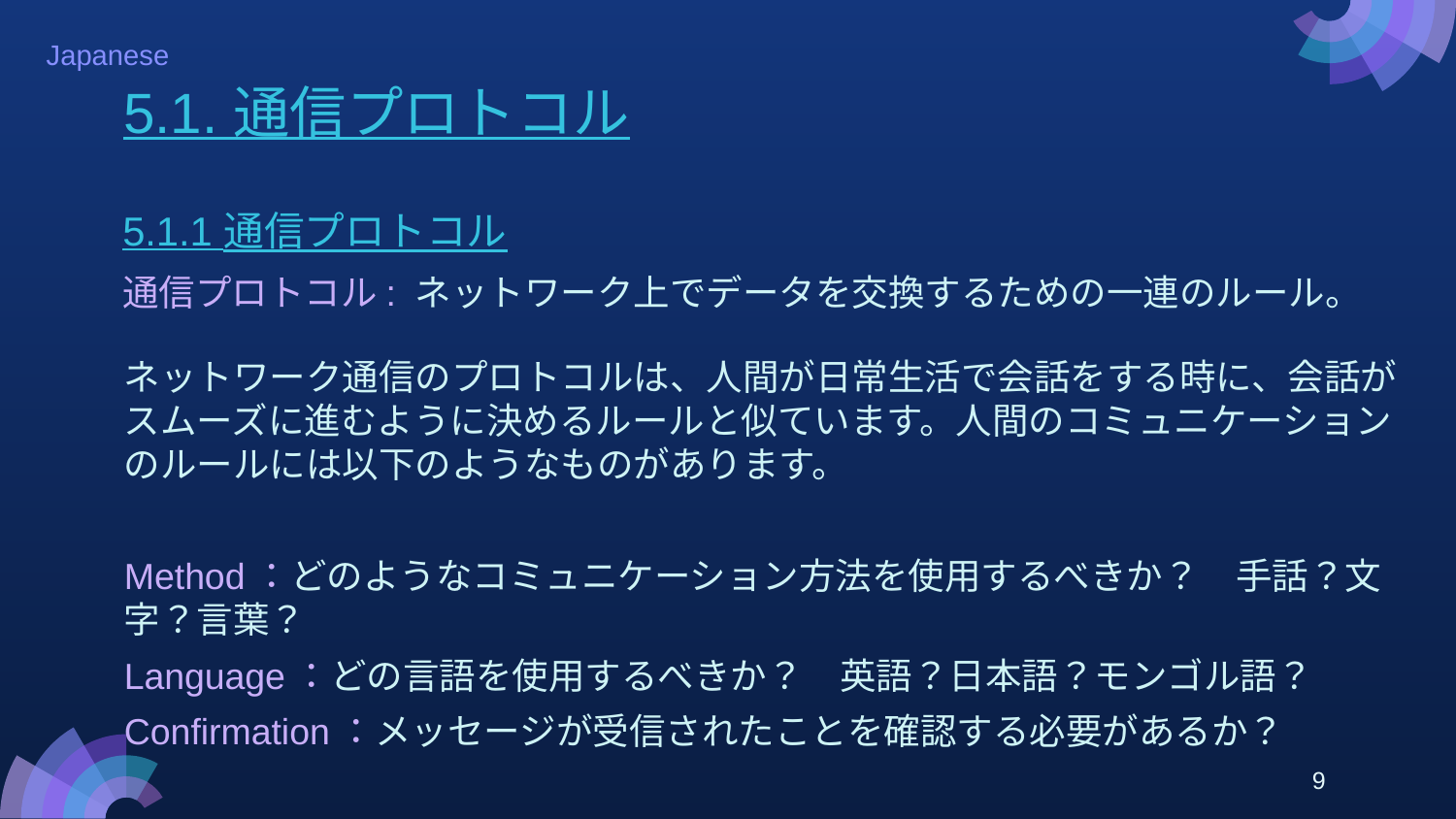

# 5.1. 通信プロトコル
5.1.1 通信プロトコル
通信プロトコル: ネットワーク上でデータを交換するための一連のルール。
ネットワーク通信のプロトコルは、人間が日常生活で会話をする時に、会話がスムーズに進むように決めるルールと似ています。人間のコミュニケーションのルールには以下のようなものがあります。

Method：どのようなコミュニケーション方法を使用するべきか？　手話？文字？言葉？
Language：どの言語を使用するべきか？　英語？日本語？モンゴル語？
Confirmation：メッセージが受信されたことを確認する必要があるか？
9